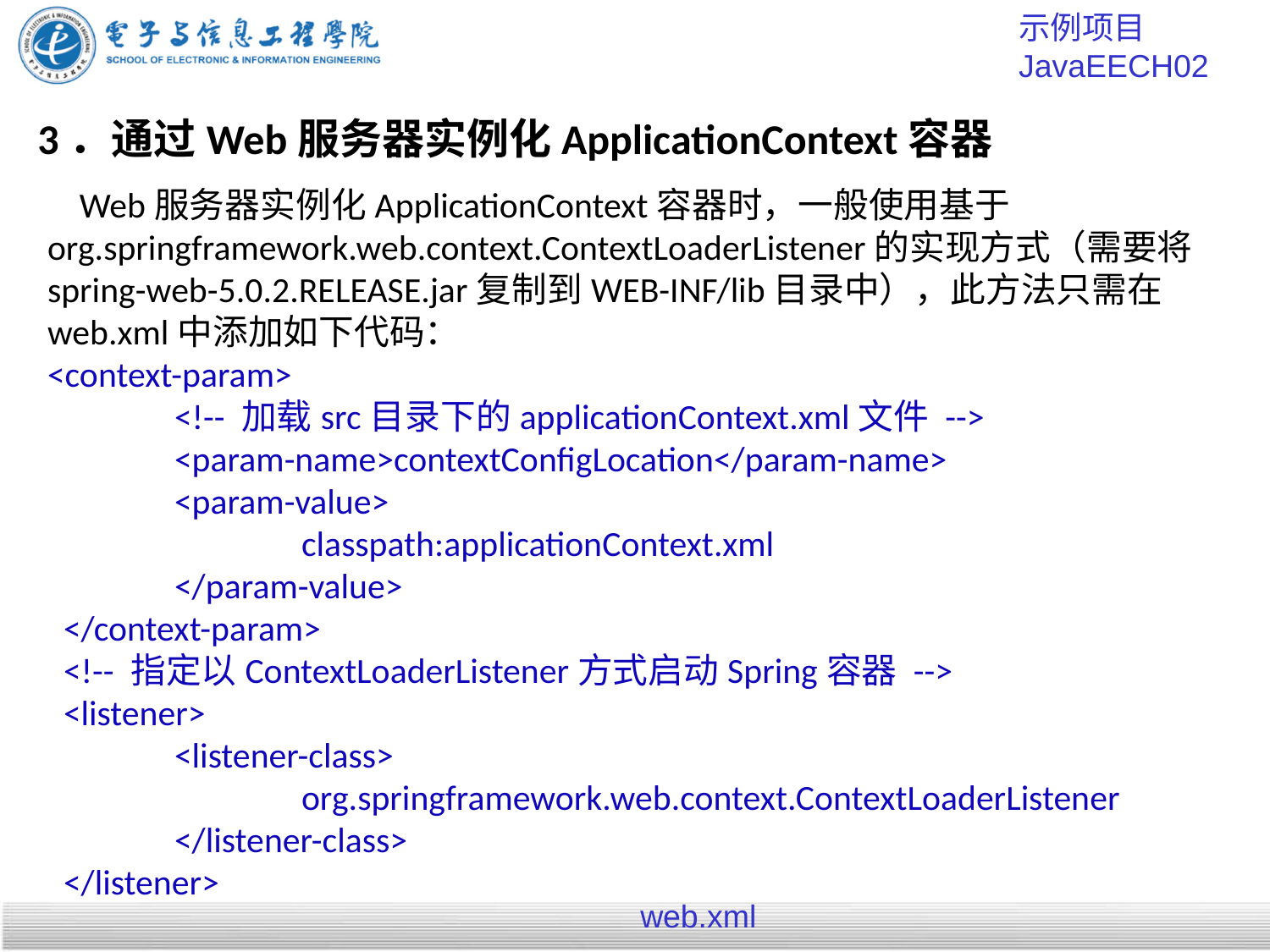

示例项目 JavaEECH02
# 3．通过Web服务器实例化ApplicationContext容器
    Web服务器实例化ApplicationContext容器时，一般使用基于org.springframework.web.context.ContextLoaderListener的实现方式（需要将spring-web-5.0.2.RELEASE.jar复制到WEB-INF/lib目录中），此方法只需在web.xml中添加如下代码：
<context-param>
  	<!-- 加载src目录下的applicationContext.xml文件 -->
  	<param-name>contextConfigLocation</param-name>
  	<param-value>
  		classpath:applicationContext.xml
  	</param-value>
  </context-param>
  <!-- 指定以ContextLoaderListener方式启动Spring容器 -->
  <listener>
  	<listener-class>
  		org.springframework.web.context.ContextLoaderListener
  	</listener-class>
  </listener>
web.xml